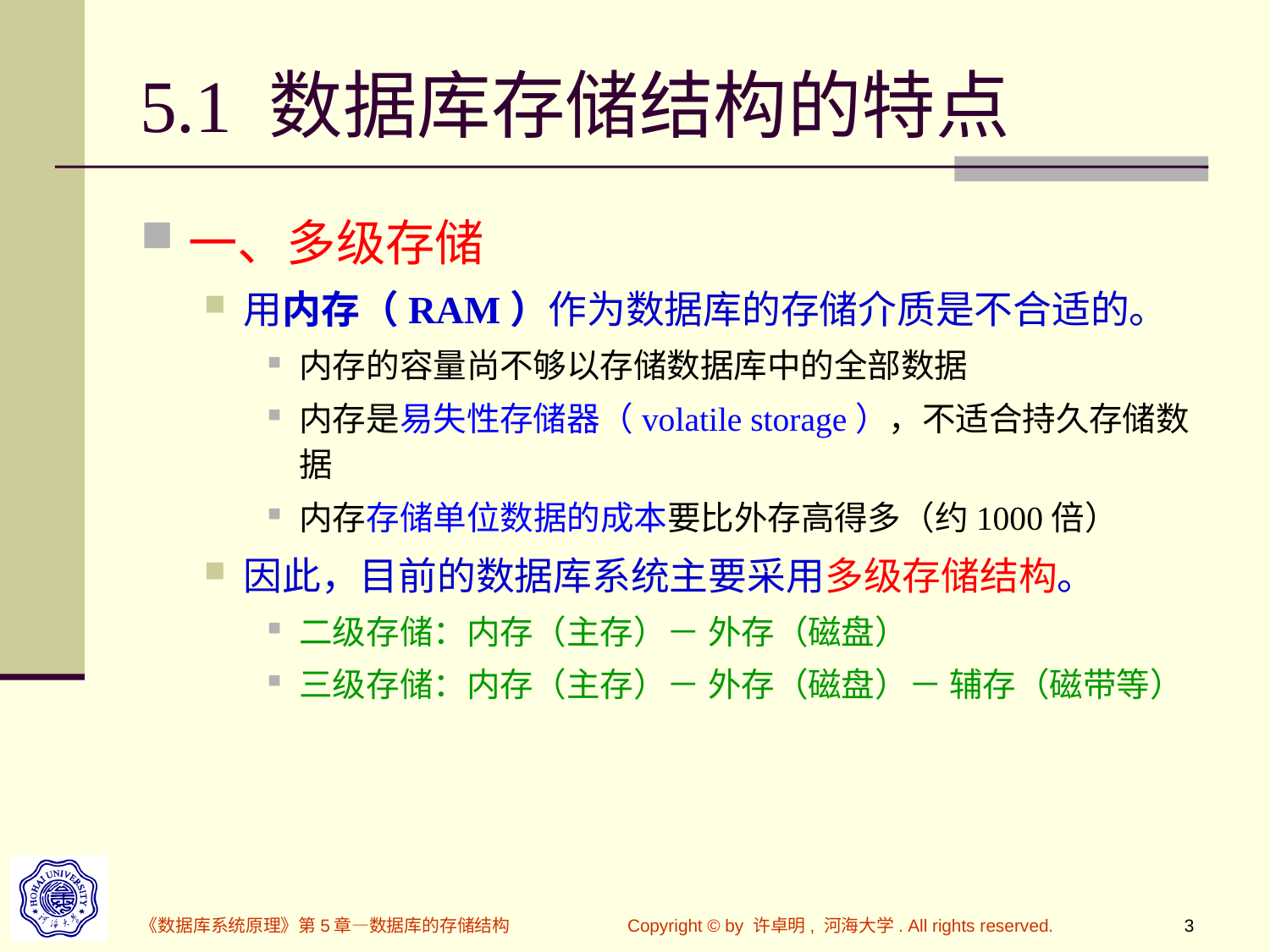

# 5.1 数据库存储结构的特点
一、多级存储
用内存（RAM）作为数据库的存储介质是不合适的。
内存的容量尚不够以存储数据库中的全部数据
内存是易失性存储器（volatile storage），不适合持久存储数据
内存存储单位数据的成本要比外存高得多（约1000倍）
因此，目前的数据库系统主要采用多级存储结构。
二级存储：内存（主存）－ 外存（磁盘）
三级存储：内存（主存）－ 外存（磁盘）－ 辅存（磁带等）
《数据库系统原理》第5章—数据库的存储结构
Copyright © by 许卓明, 河海大学. All rights reserved.
3